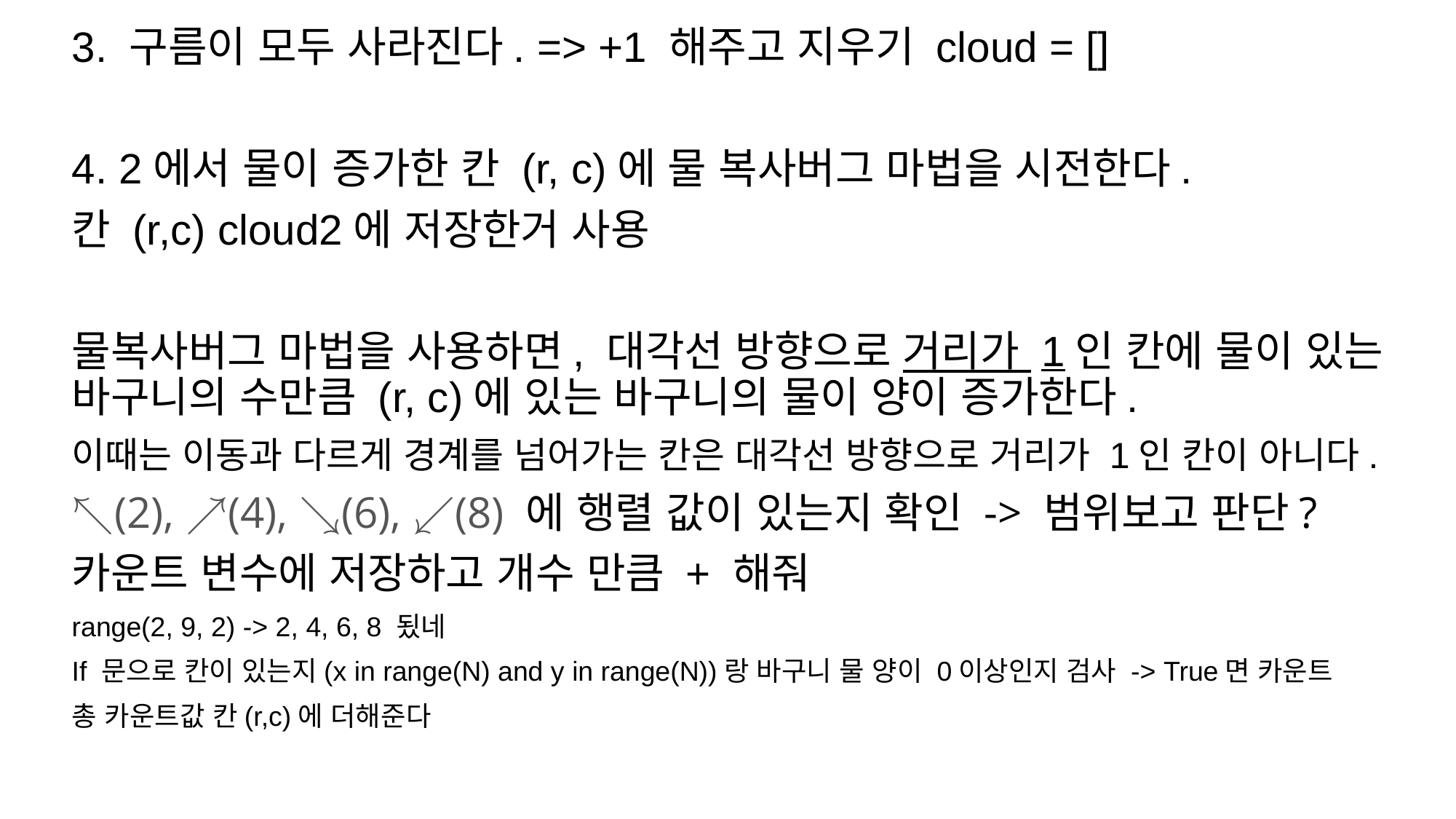

3. 구름이 모두 사라진다. => +1 해주고 지우기 cloud = []

4. 2에서 물이 증가한 칸 (r, c)에 물 복사버그 마법을 시전한다.
칸 (r,c) cloud2에 저장한거 사용

물복사버그 마법을 사용하면, 대각선 방향으로 거리가 1인 칸에 물이 있는 바구니의 수만큼 (r, c)에 있는 바구니의 물이 양이 증가한다.
이때는 이동과 다르게 경계를 넘어가는 칸은 대각선 방향으로 거리가 1인 칸이 아니다.
↖(2), ↗(4), ↘(6), ↙(8) 에 행렬 값이 있는지 확인 -> 범위보고 판단?
카운트 변수에 저장하고 개수 만큼 + 해줘
range(2, 9, 2) -> 2, 4, 6, 8 됬네
If 문으로 칸이 있는지(x in range(N) and y in range(N))랑 바구니 물 양이 0이상인지 검사 -> True면 카운트
총 카운트값 칸(r,c)에 더해준다